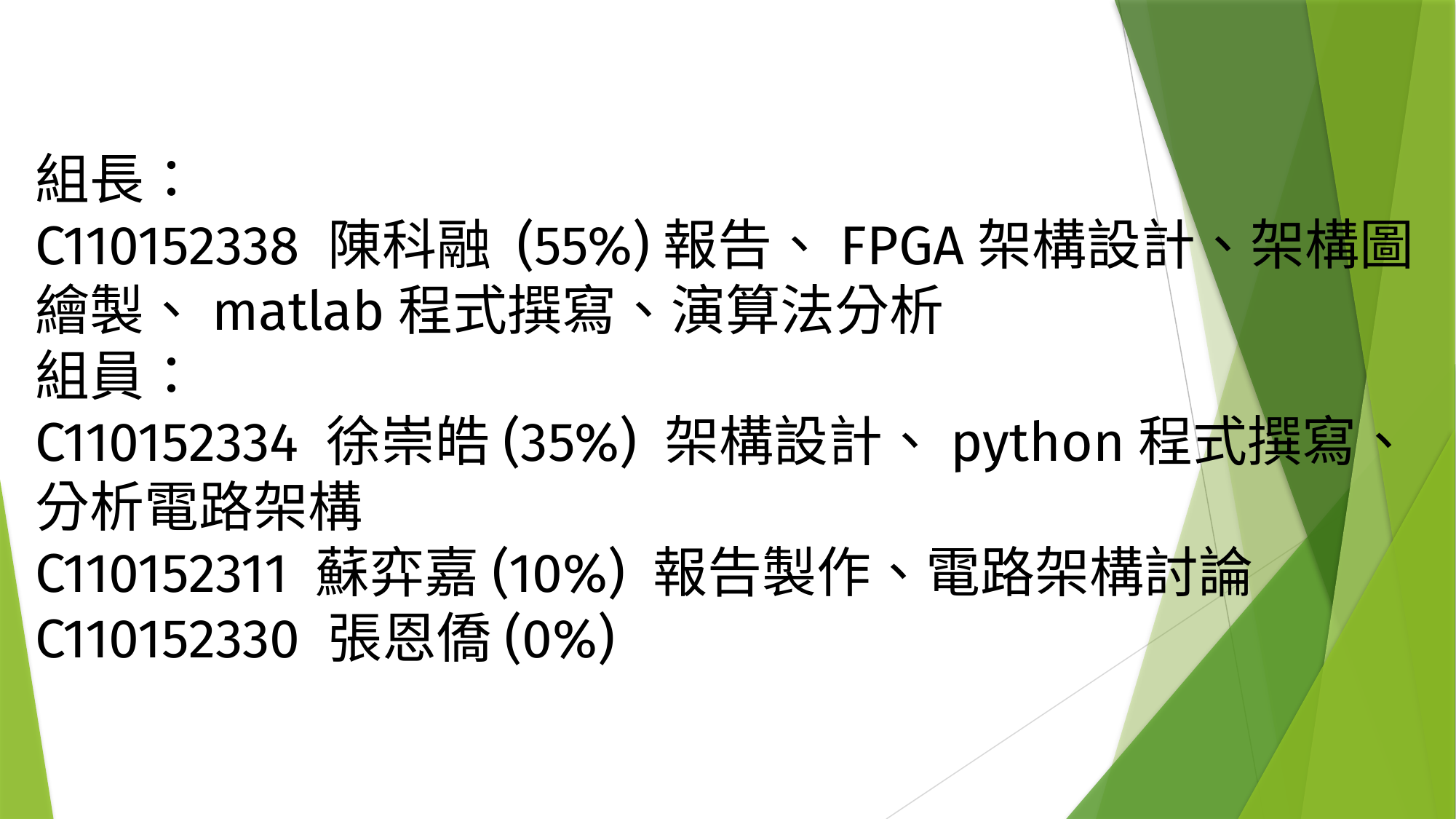

組長：
C110152338 陳科融 (55%)報告、FPGA架構設計、架構圖繪製、matlab程式撰寫、演算法分析
組員：
C110152334 徐崇皓(35%) 架構設計、python程式撰寫、分析電路架構
C110152311 蘇弈嘉(10%) 報告製作、電路架構討論
C110152330 張恩僑(0%)